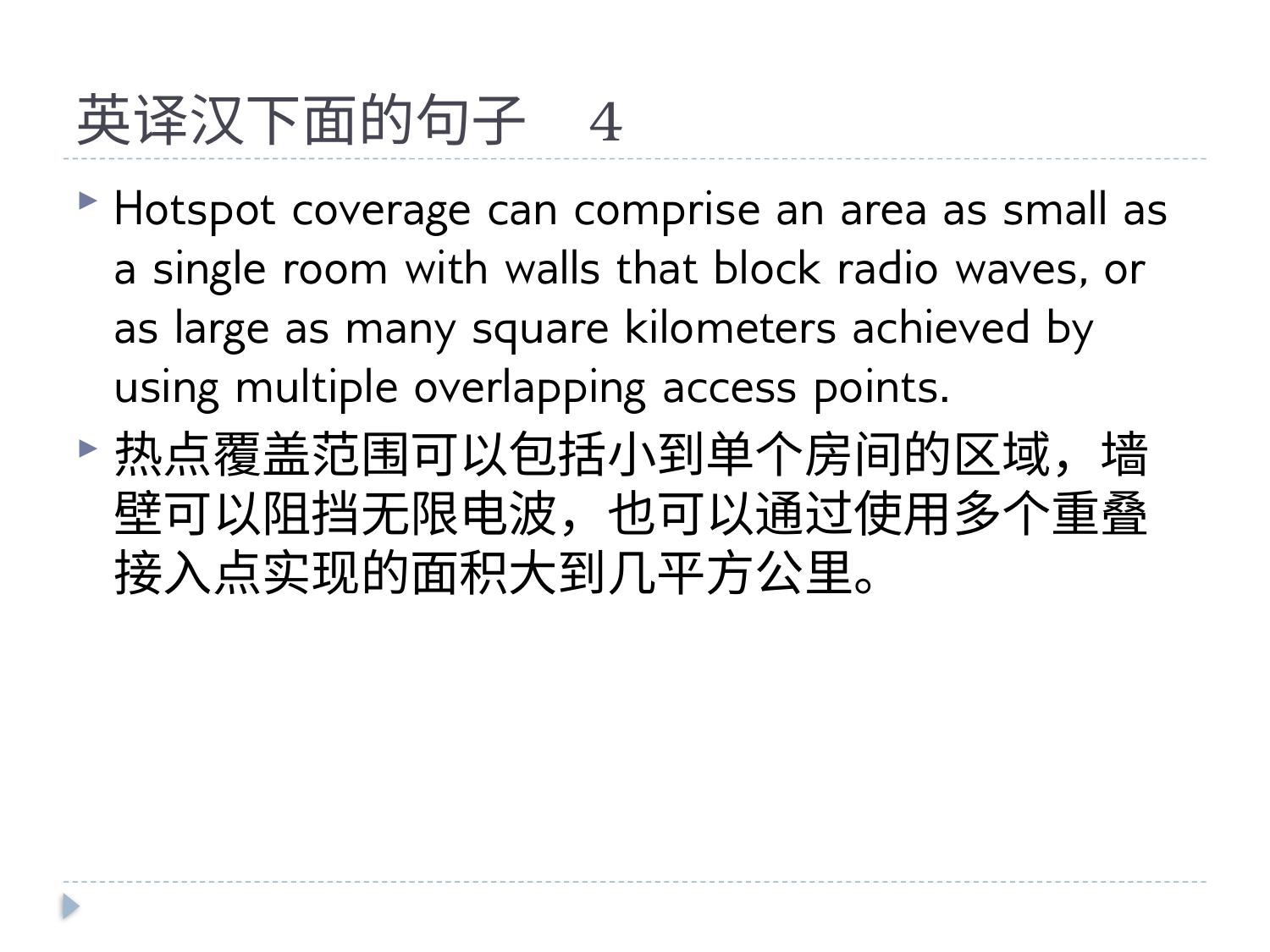

# 英译汉下面的句子   4
Hotspot coverage can comprise an area as small as a single room with walls that block radio waves, or as large as many square kilometers achieved by using multiple overlapping access points.
热点覆盖范围可以包括小到单个房间的区域，墙壁可以阻挡无限电波，也可以通过使用多个重叠接入点实现的面积大到几平方公里。